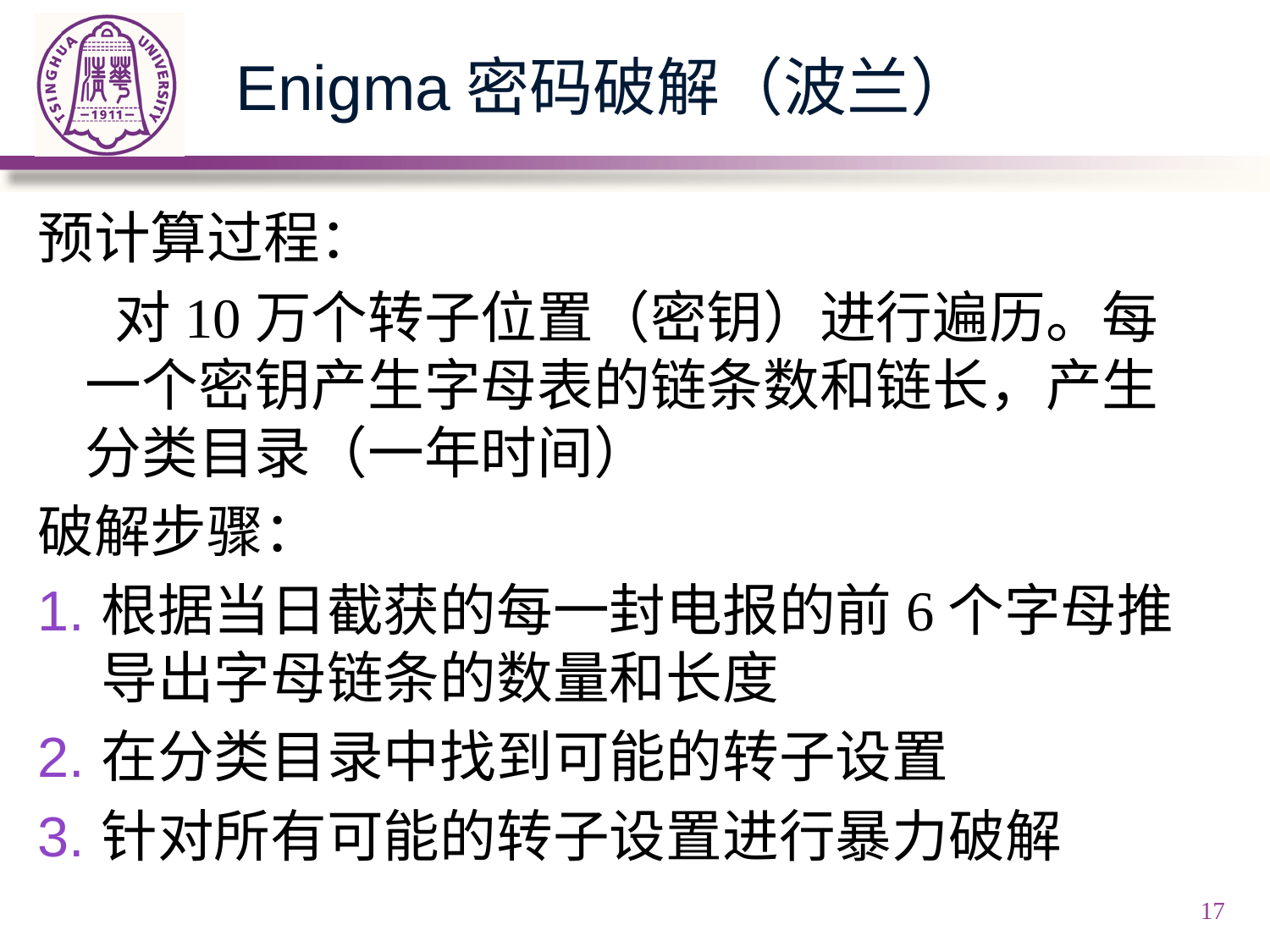

# Enigma密码破解（波兰）
预计算过程：
     对10万个转子位置（密钥）进行遍历。每一个密钥产生字母表的链条数和链长，产生分类目录（一年时间）
破解步骤：
根据当日截获的每一封电报的前6个字母推导出字母链条的数量和长度
在分类目录中找到可能的转子设置
针对所有可能的转子设置进行暴力破解
17